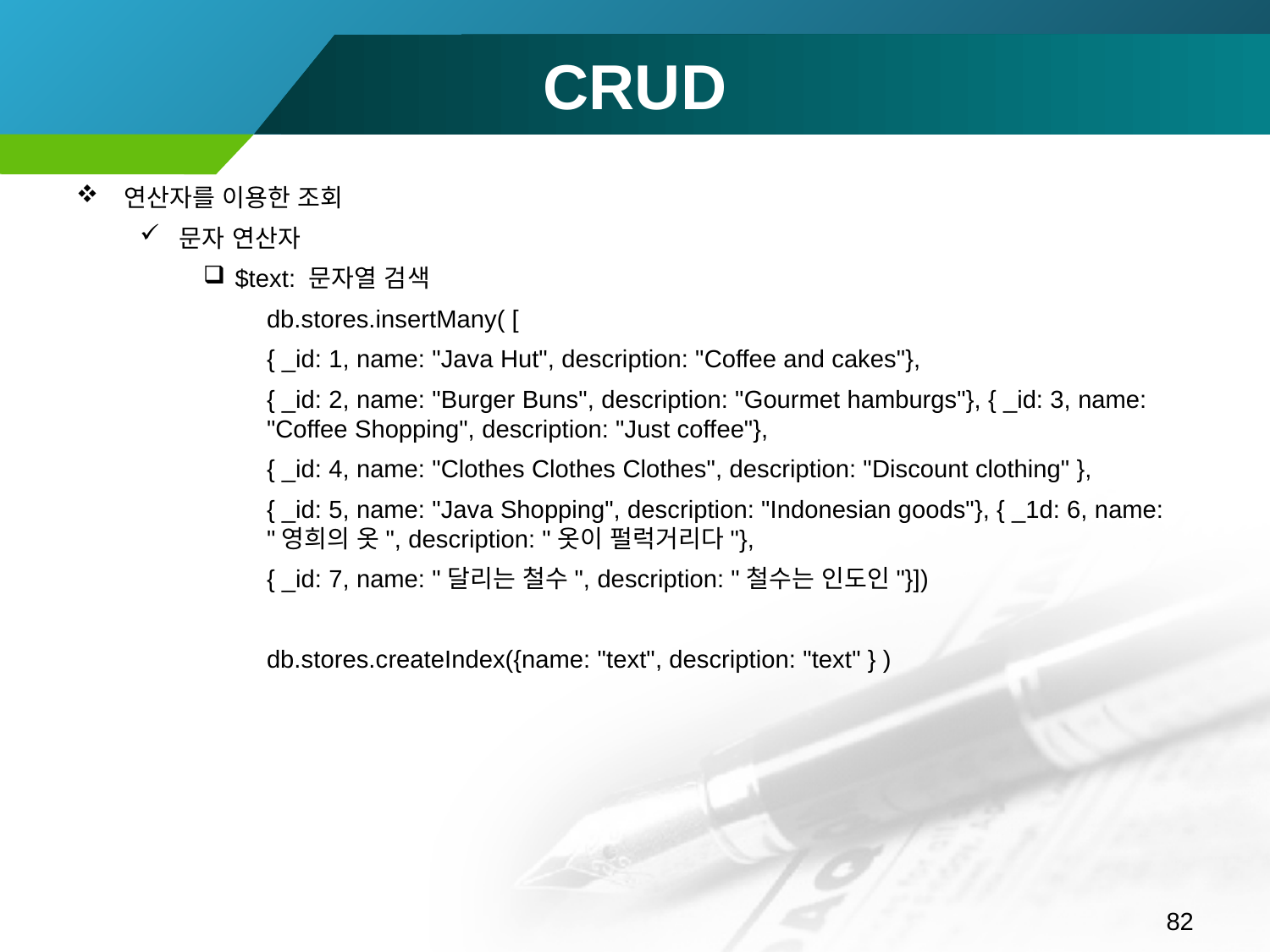

# CRUD
연산자를 이용한 조회
문자 연산자
$text: 문자열 검색
db.stores.insertMany( [
{ _id: 1, name: "Java Hut", description: "Coffee and cakes"},
{ _id: 2, name: "Burger Buns", description: "Gourmet hamburgs"}, { _id: 3, name: "Coffee Shopping", description: "Just coffee"},
{ _id: 4, name: "Clothes Clothes Clothes", description: "Discount clothing" },
{ _id: 5, name: "Java Shopping", description: "Indonesian goods"}, { _1d: 6, name: "영희의 옷", description: "옷이 펄럭거리다"},
{ _id: 7, name: "달리는 철수", description: "철수는 인도인"}])

db.stores.createIndex({name: "text", description: "text" } )
82